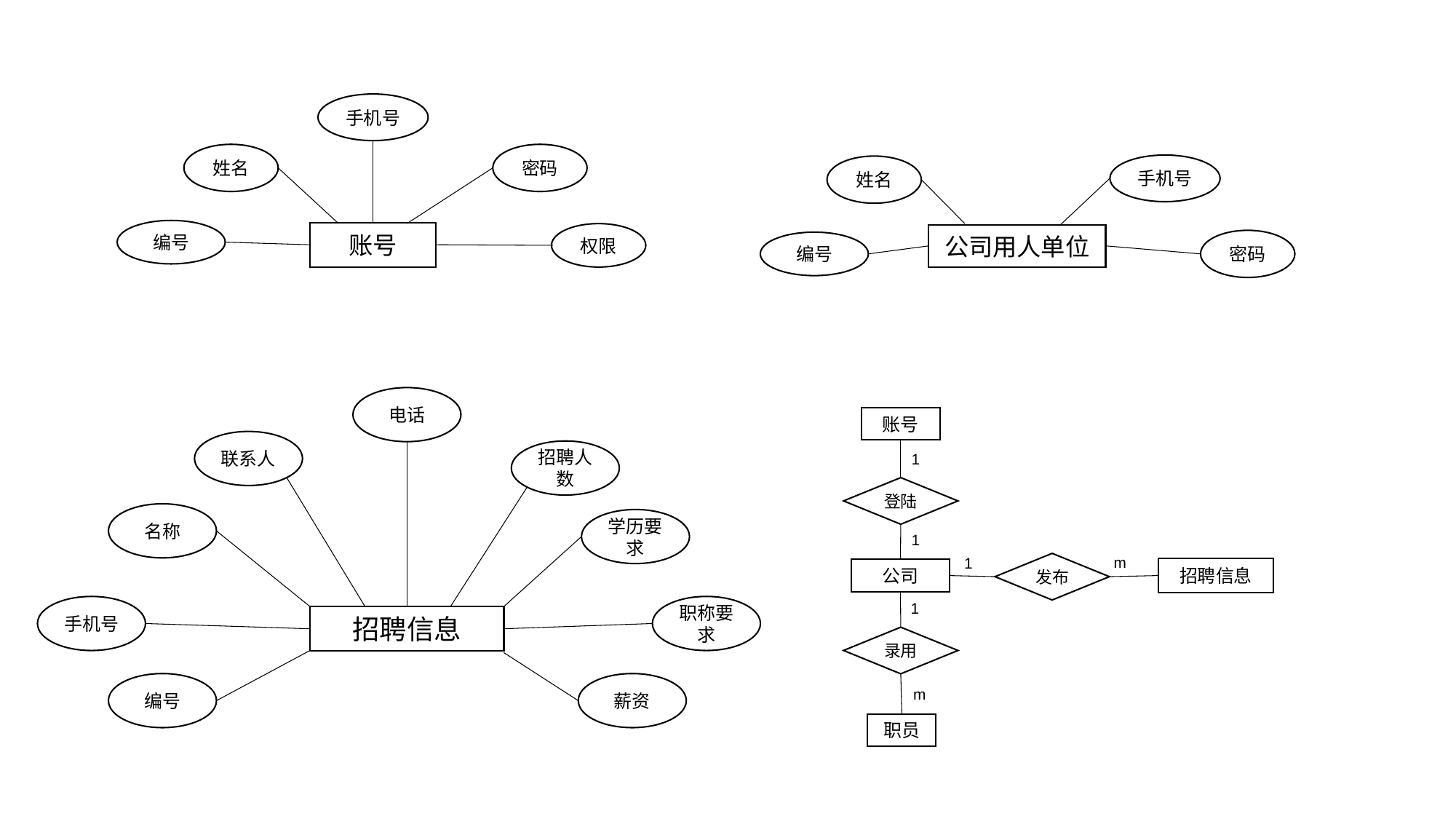

手机号
姓名
密码
手机号
姓名
编号
账号
权限
公司用人单位
密码
编号
电话
账号
联系人
招聘人数
1
登陆
名称
学历要求
1
m
1
发布
招聘信息
公司
1
职称要求
手机号
招聘信息
录用
薪资
编号
m
职员